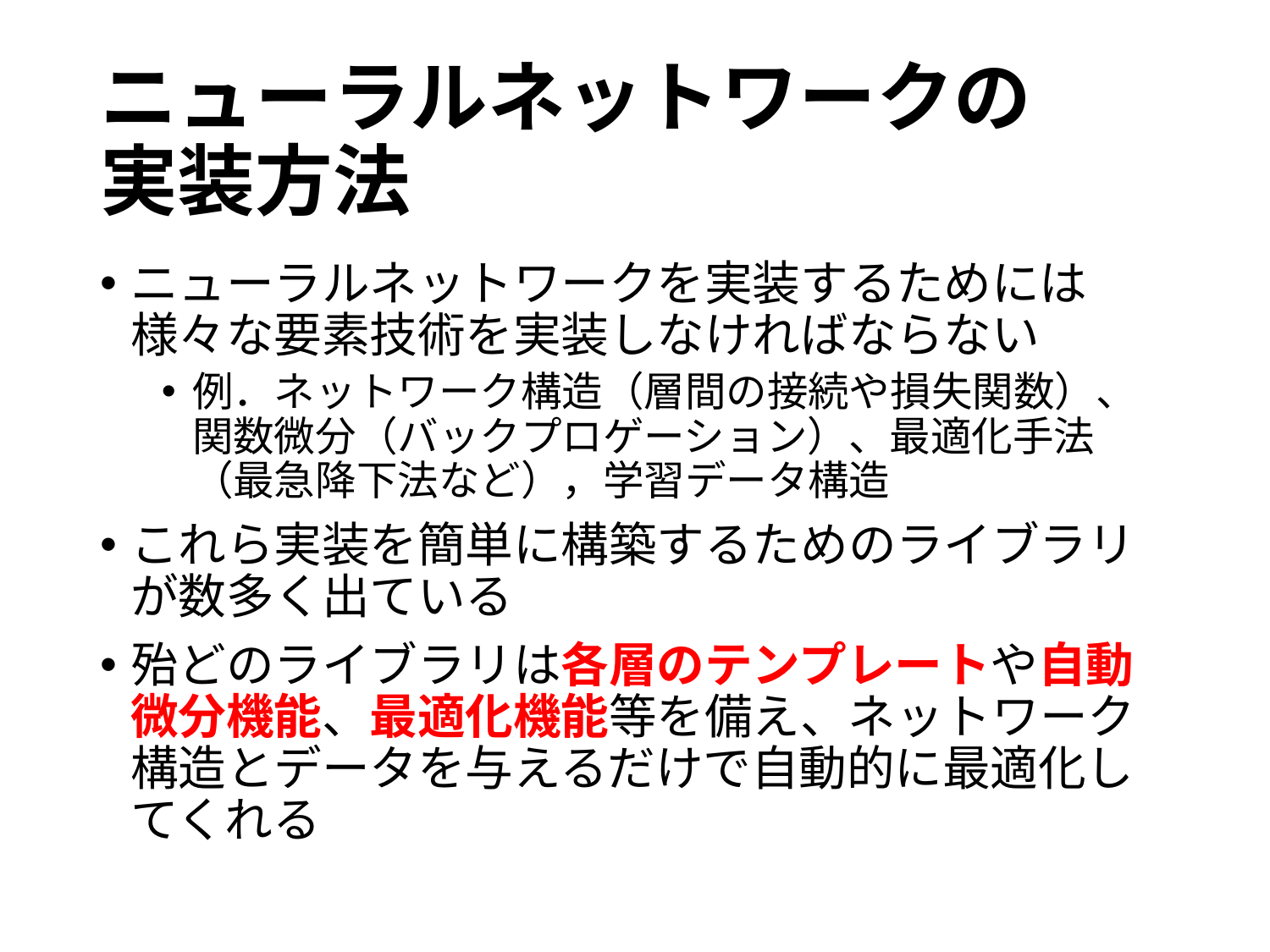

# ニューラルネットワークの 実装方法
ニューラルネットワークを実装するためには様々な要素技術を実装しなければならない
例．ネットワーク構造（層間の接続や損失関数）、関数微分（バックプロゲーション）、最適化手法（最急降下法など），学習データ構造
これら実装を簡単に構築するためのライブラリが数多く出ている
殆どのライブラリは各層のテンプレートや自動微分機能、最適化機能等を備え、ネットワーク構造とデータを与えるだけで自動的に最適化してくれる